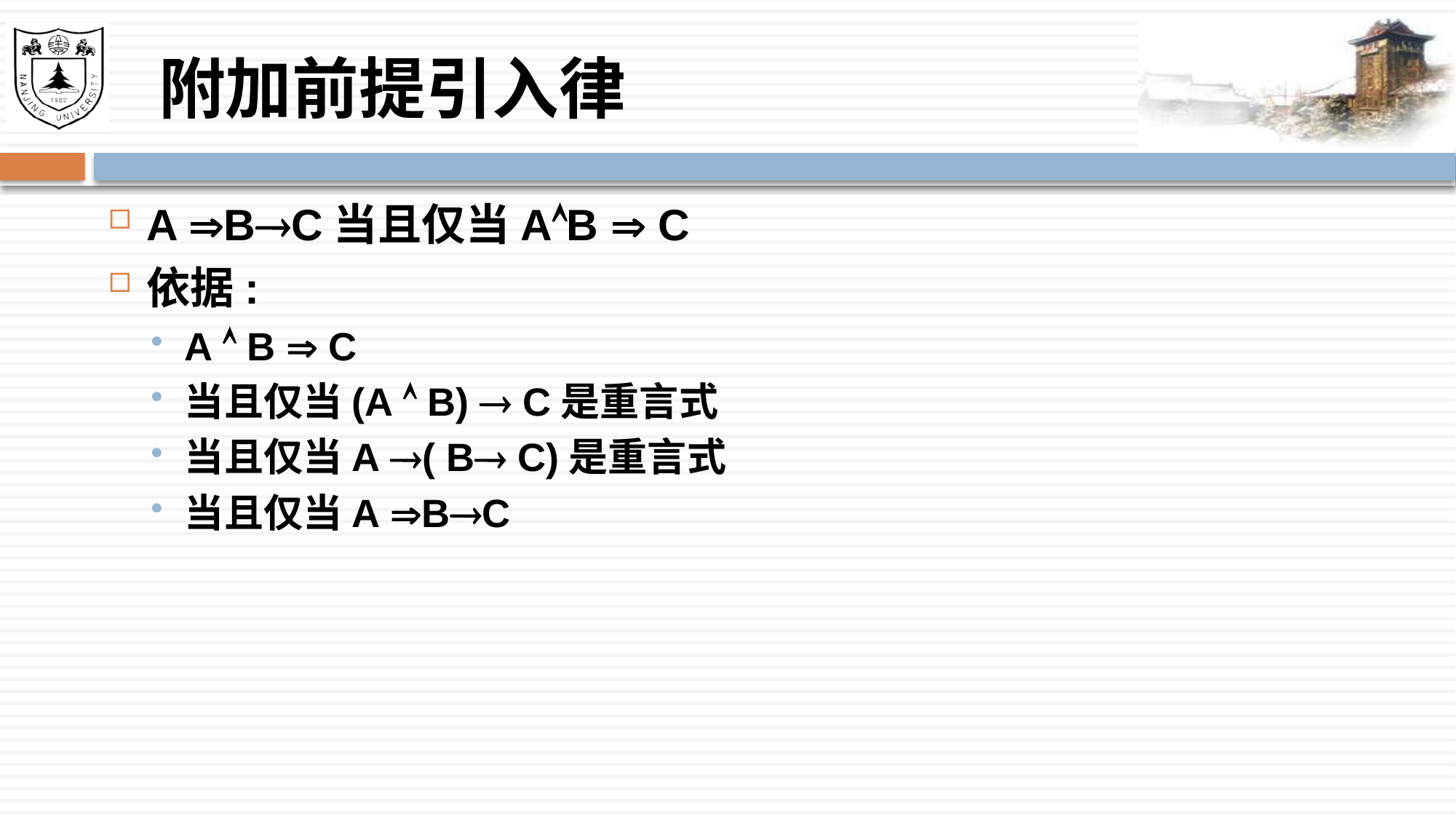

# 附加前提引入律
A ⇒B→C当且仅当A∧B ⇒ C
依据:
A ∧ B ⇒ C
当且仅当(A ∧ B) → C是重言式
当且仅当A →( B→ C)是重言式
当且仅当A ⇒B→C